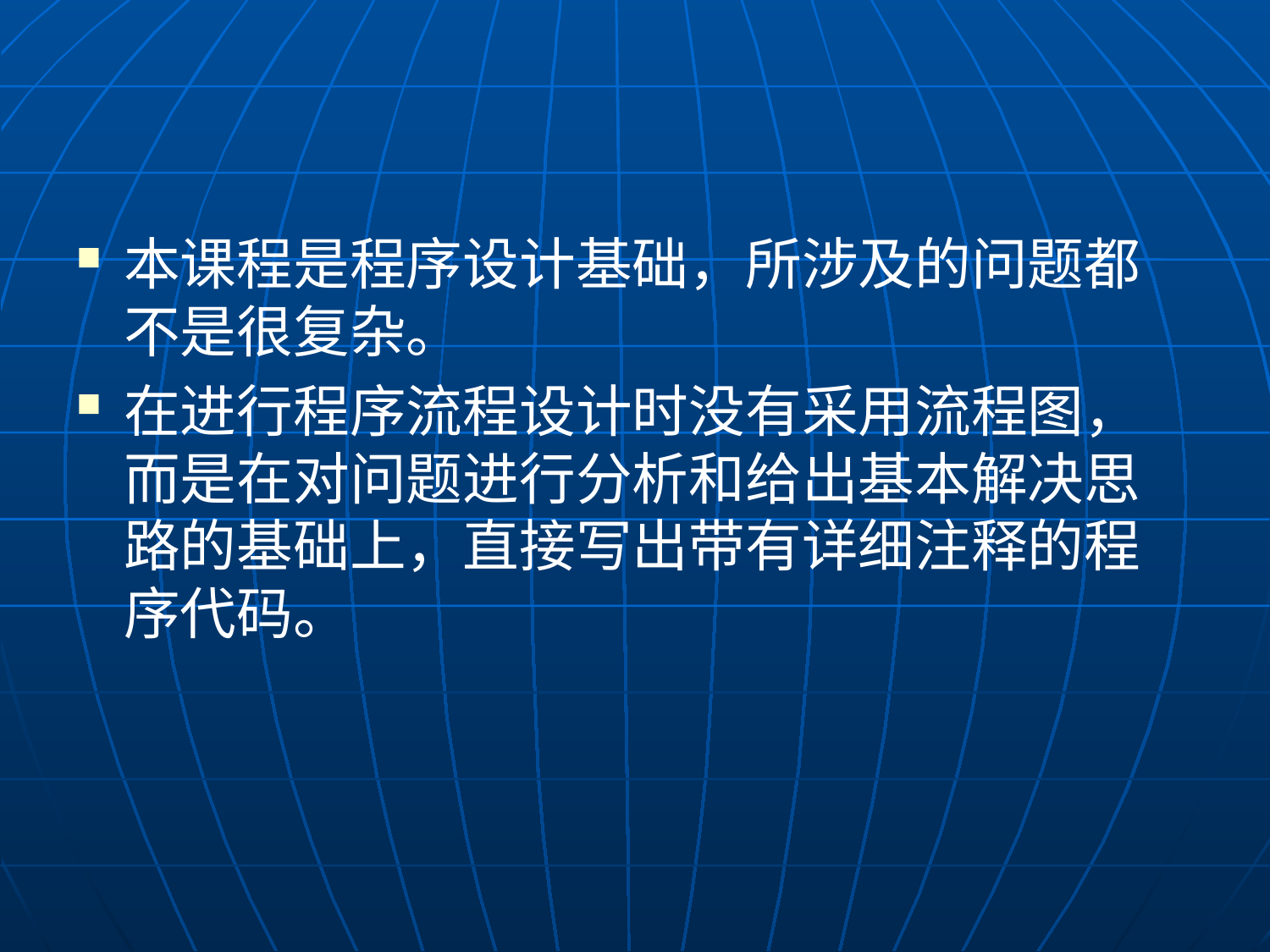

#
本课程是程序设计基础，所涉及的问题都不是很复杂。
在进行程序流程设计时没有采用流程图，而是在对问题进行分析和给出基本解决思路的基础上，直接写出带有详细注释的程序代码。